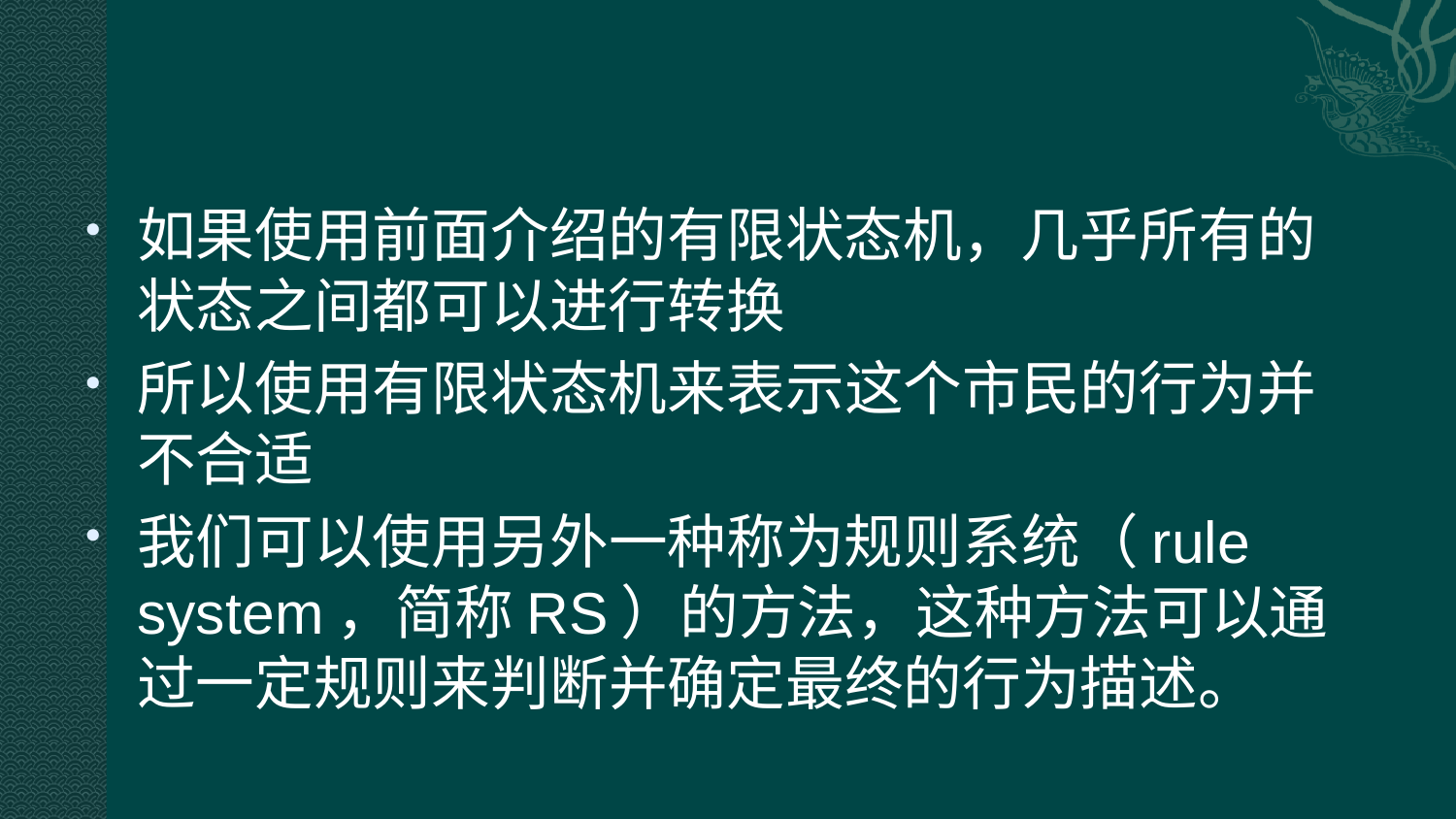

#
如果使用前面介绍的有限状态机，几乎所有的状态之间都可以进行转换
所以使用有限状态机来表示这个市民的行为并不合适
我们可以使用另外一种称为规则系统（rule system，简称RS）的方法，这种方法可以通过一定规则来判断并确定最终的行为描述。